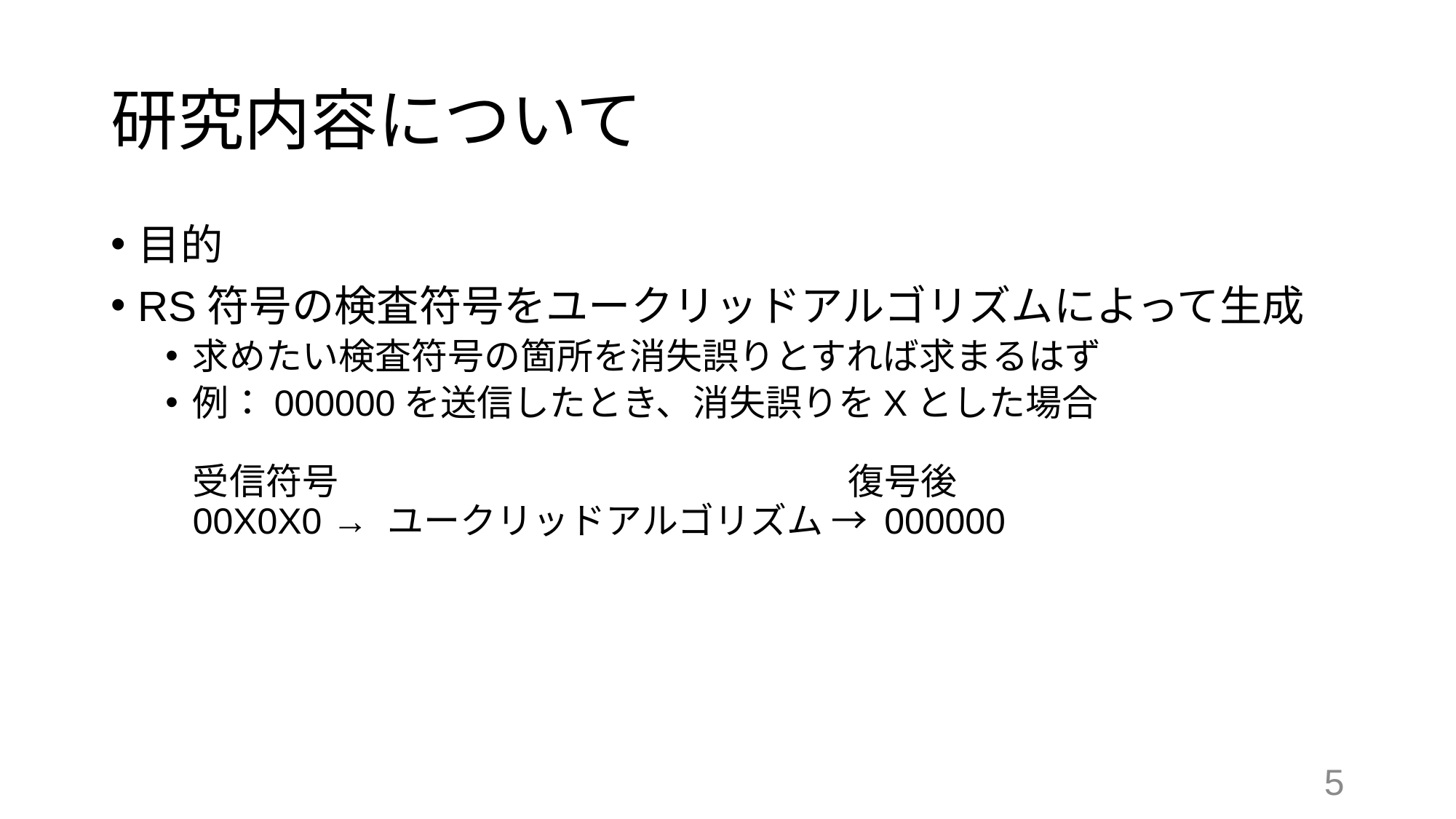

# 研究内容について
目的
RS符号の検査符号をユークリッドアルゴリズムによって生成
求めたい検査符号の箇所を消失誤りとすれば求まるはず
例：000000を送信したとき、消失誤りをXとした場合
受信符号　　　　　　　　　　　　　　復号後
00X0X0 → ユークリッドアルゴリズム → 000000
5